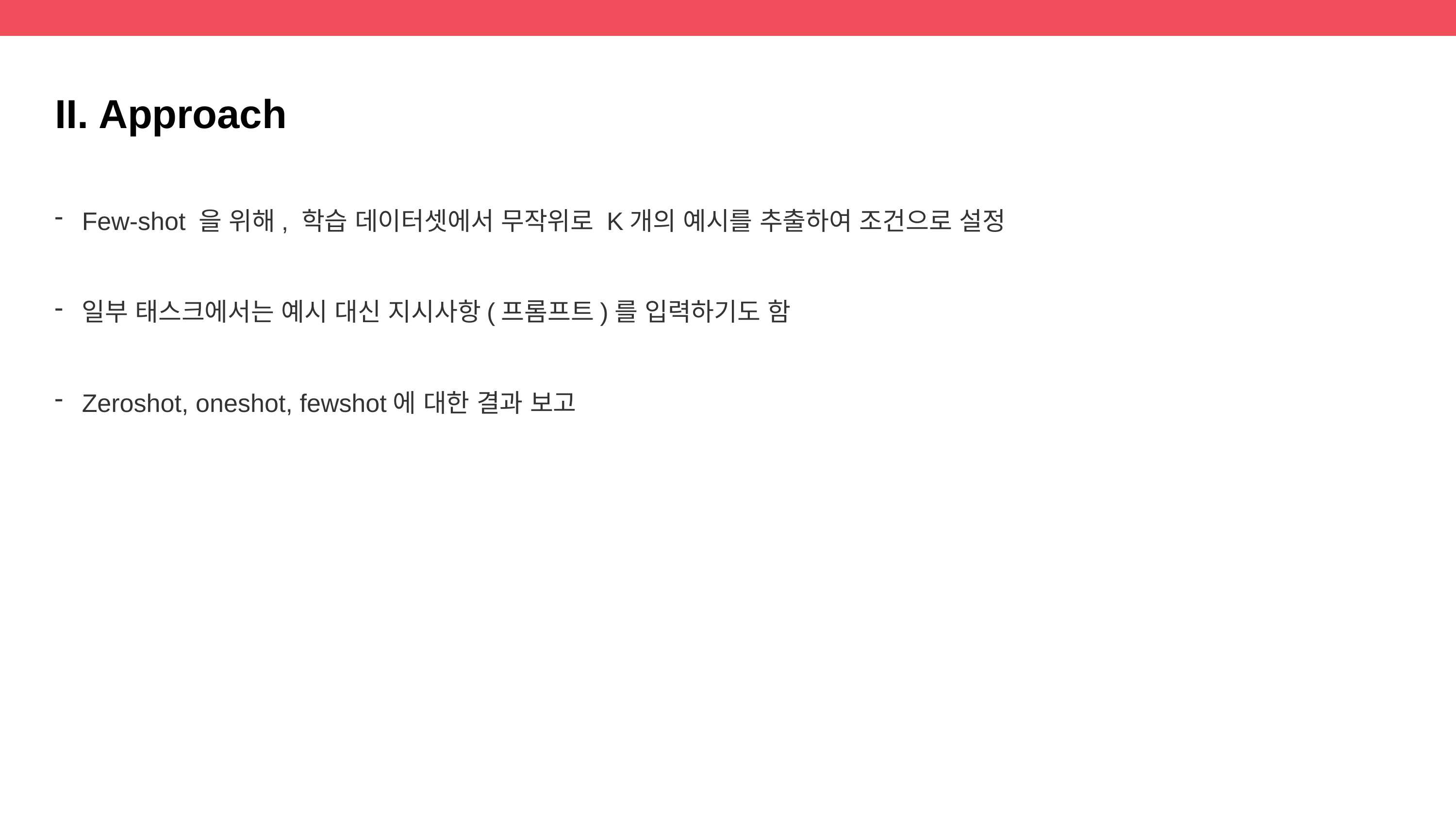

II. Approach
Few-shot 을 위해, 학습 데이터셋에서 무작위로 K개의 예시를 추출하여 조건으로 설정

일부 태스크에서는 예시 대신 지시사항(프롬프트)를 입력하기도 함

Zeroshot, oneshot, fewshot에 대한 결과 보고